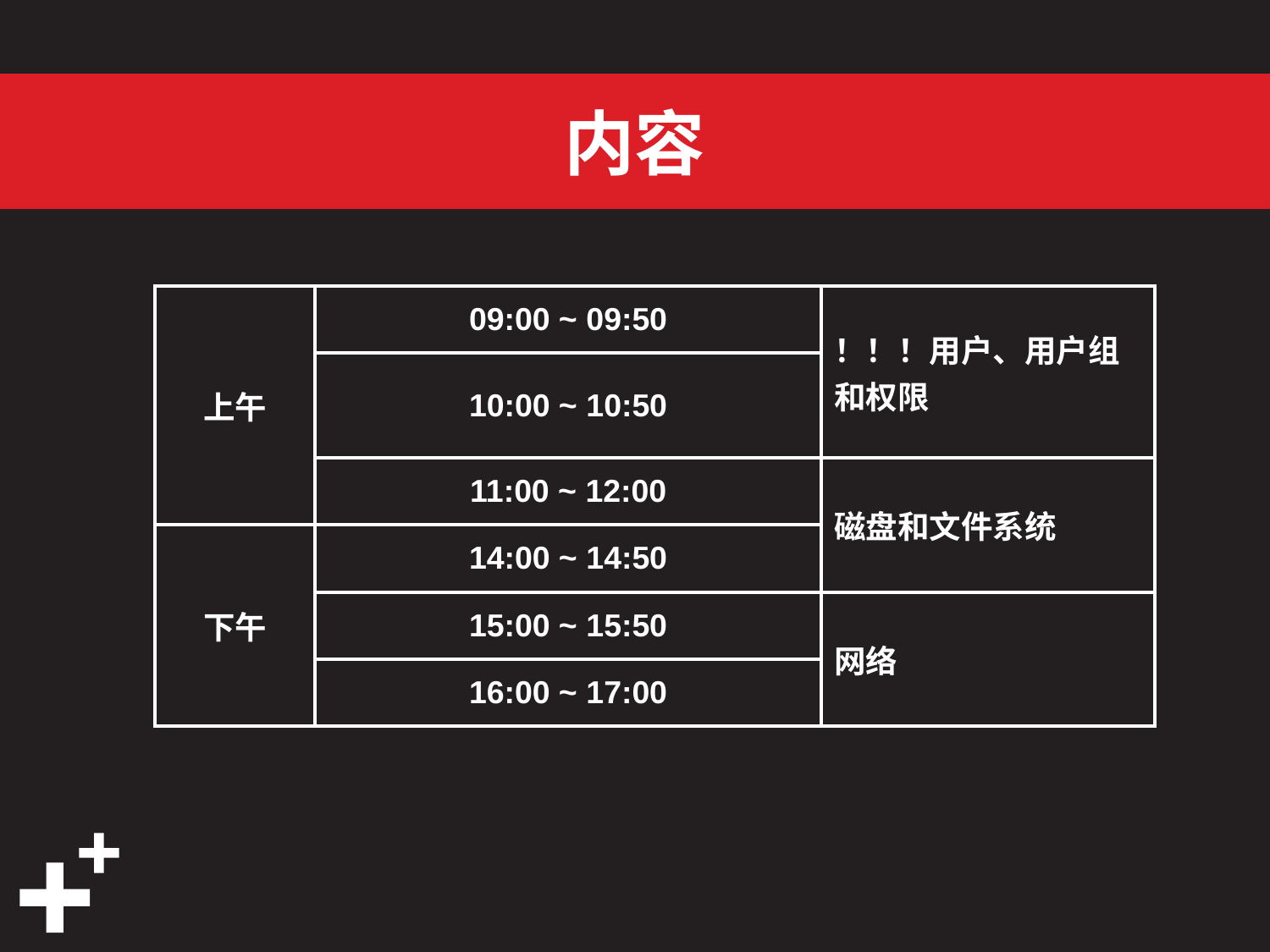

| 上午 | 09:00 ~ 09:50 | ！！！用户、用户组和权限 |
| --- | --- | --- |
|  | 10:00 ~ 10:50 |  |
|  | 11:00 ~ 12:00 | 磁盘和文件系统 |
| 下午 | 14:00 ~ 14:50 |  |
|  | 15:00 ~ 15:50 | 网络 |
|  | 16:00 ~ 17:00 |  |